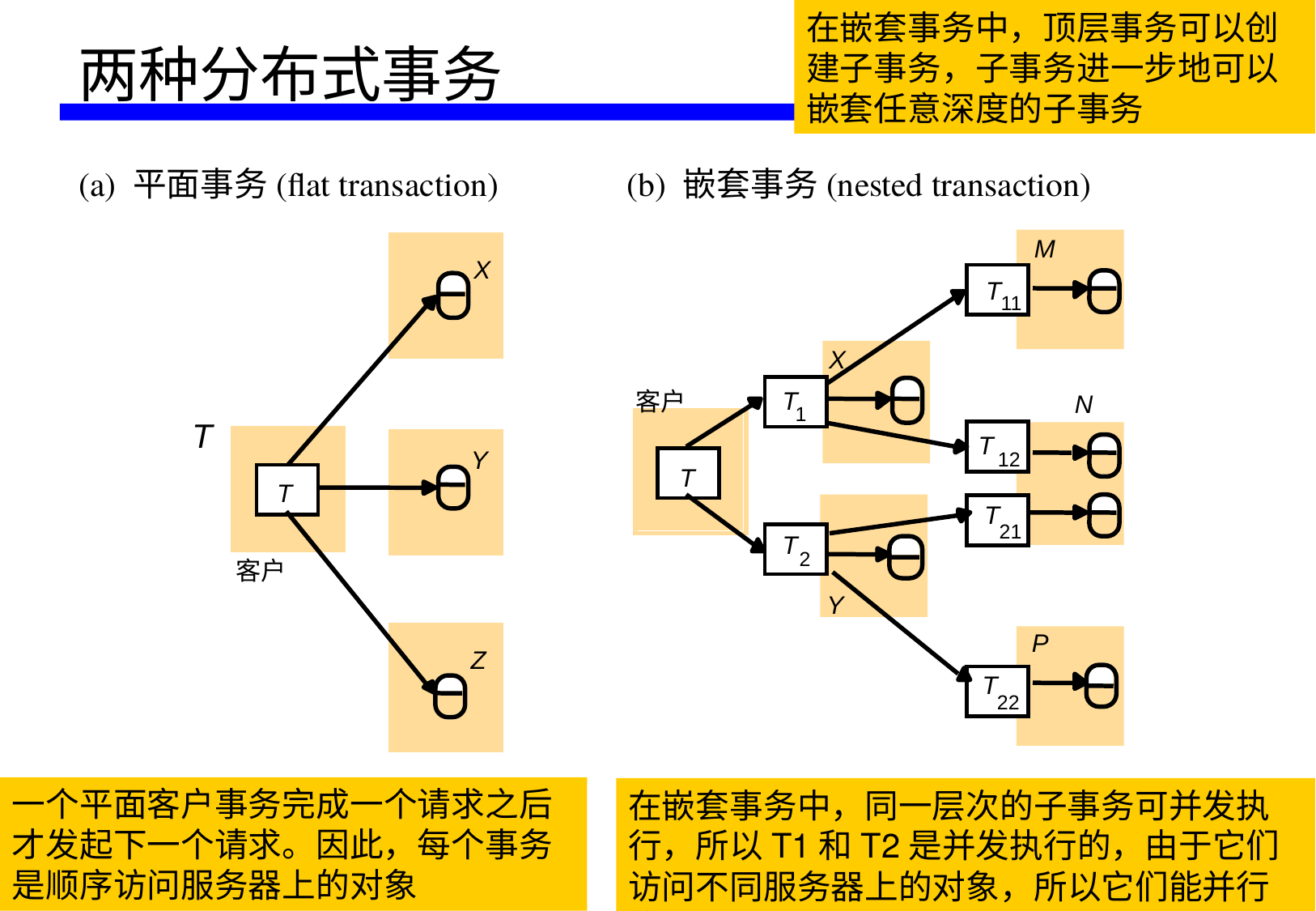

# 两种分布式事务
在嵌套事务中，顶层事务可以创建子事务，子事务进一步地可以嵌套任意深度的子事务
(a) 平面事务(flat transaction)
(b) 嵌套事务(nested transaction)

M

X

T

11

X

T
客户
N

1

T

T

Y
12

T

T

T

21

T

2

客户

Y

P
Z

T

22

一个平面客户事务完成一个请求之后才发起下一个请求。因此，每个事务是顺序访问服务器上的对象
在嵌套事务中，同一层次的子事务可并发执行，所以T1和T2是并发执行的，由于它们访问不同服务器上的对象，所以它们能并行执行